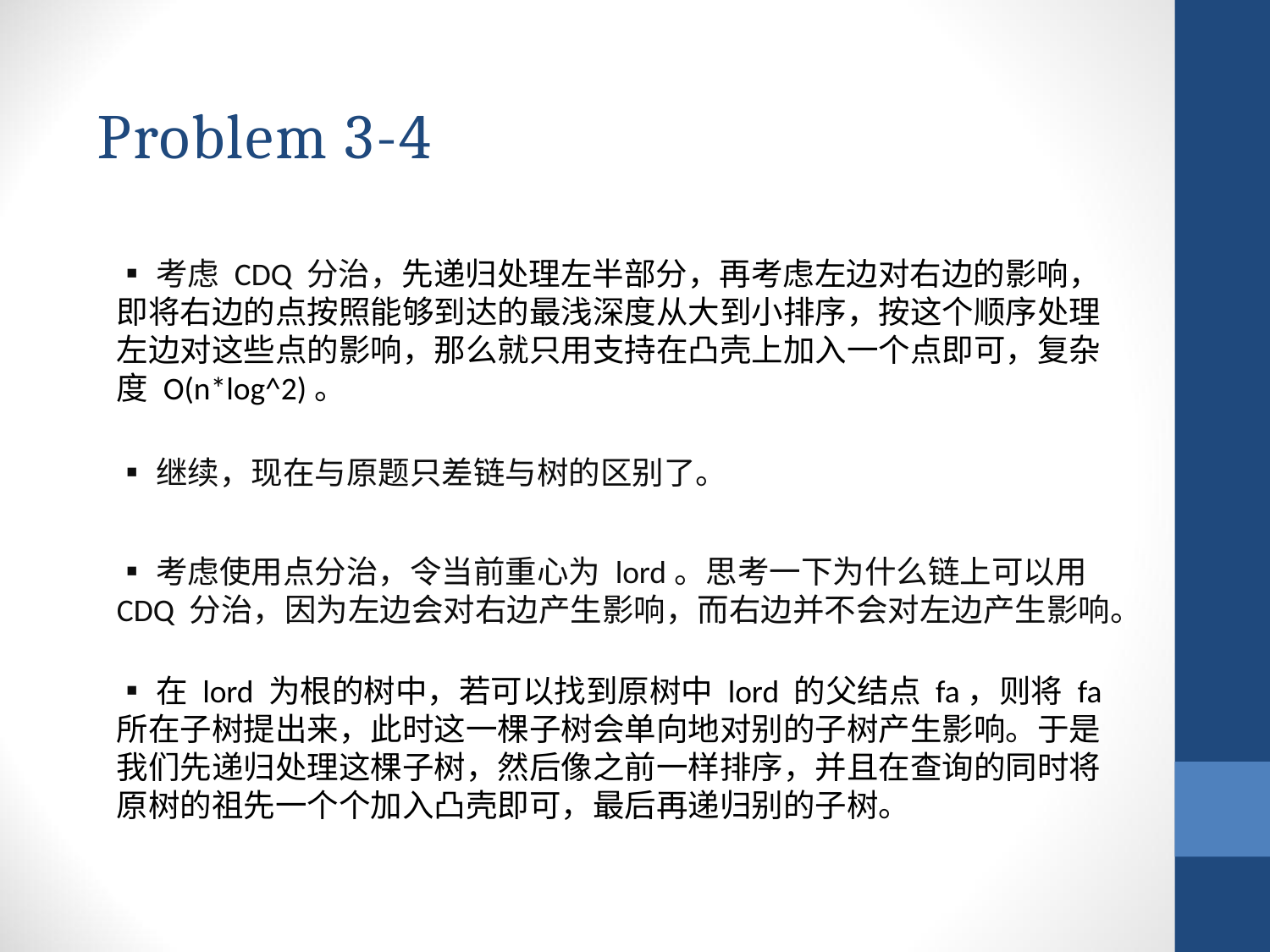

Problem 3-4
▪考虑 CDQ 分治，先递归处理左半部分，再考虑左边对右边的影响，即将右边的点按照能够到达的最浅深度从大到小排序，按这个顺序处理左边对这些点的影响，那么就只用支持在凸壳上加入一个点即可，复杂度 O(n*log^2)。
▪继续，现在与原题只差链与树的区别了。
▪考虑使用点分治，令当前重心为 lord。思考一下为什么链上可以用 CDQ 分治，因为左边会对右边产生影响，而右边并不会对左边产生影响。
▪在 lord 为根的树中，若可以找到原树中 lord 的父结点 fa，则将 fa 所在子树提出来，此时这一棵子树会单向地对别的子树产生影响。于是我们先递归处理这棵子树，然后像之前一样排序，并且在查询的同时将原树的祖先一个个加入凸壳即可，最后再递归别的子树。